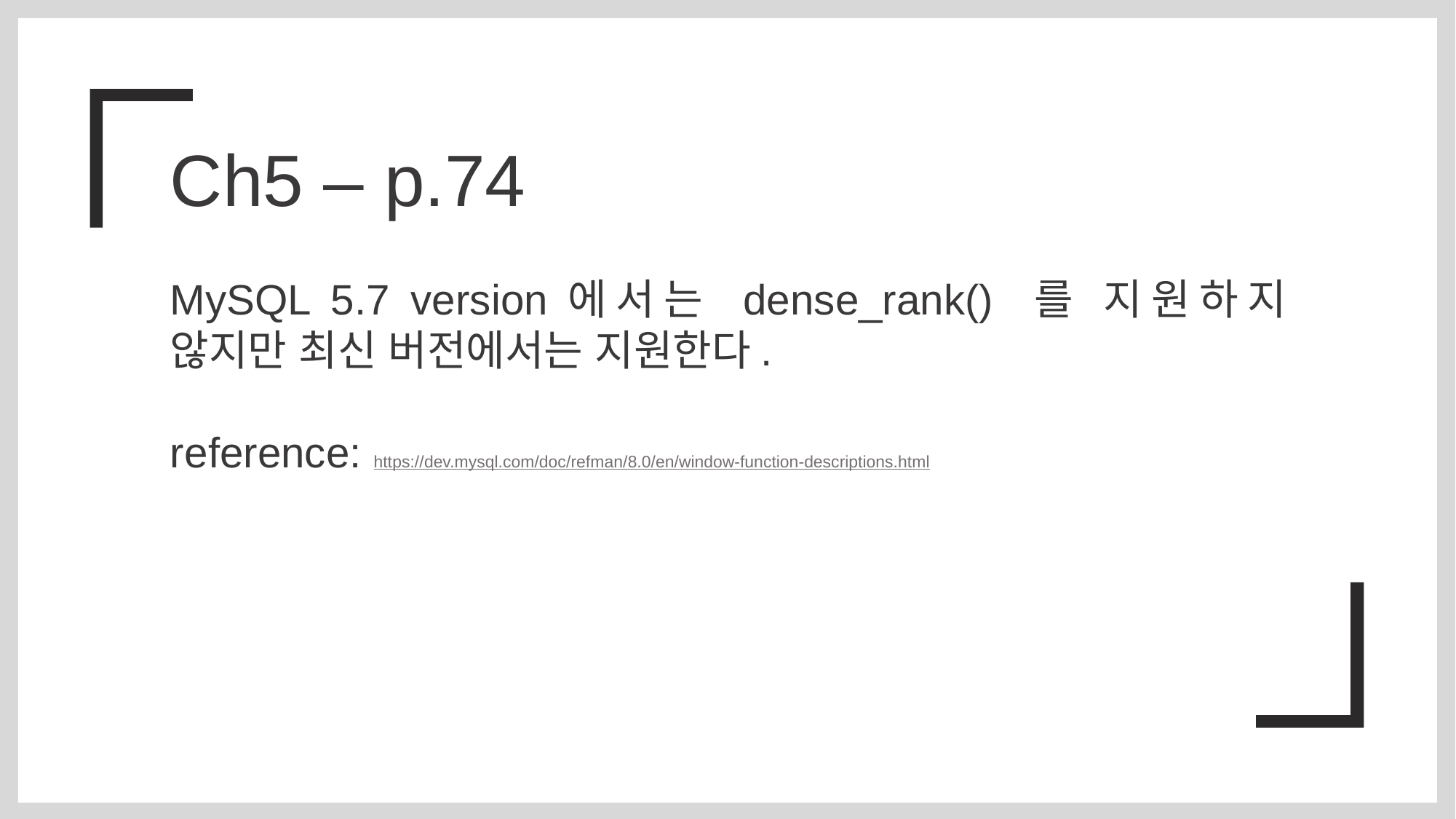

Ch5 – p.74
MySQL 5.7 version에서는 dense_rank() 를 지원하지 않지만 최신 버전에서는 지원한다.

reference: https://dev.mysql.com/doc/refman/8.0/en/window-function-descriptions.html